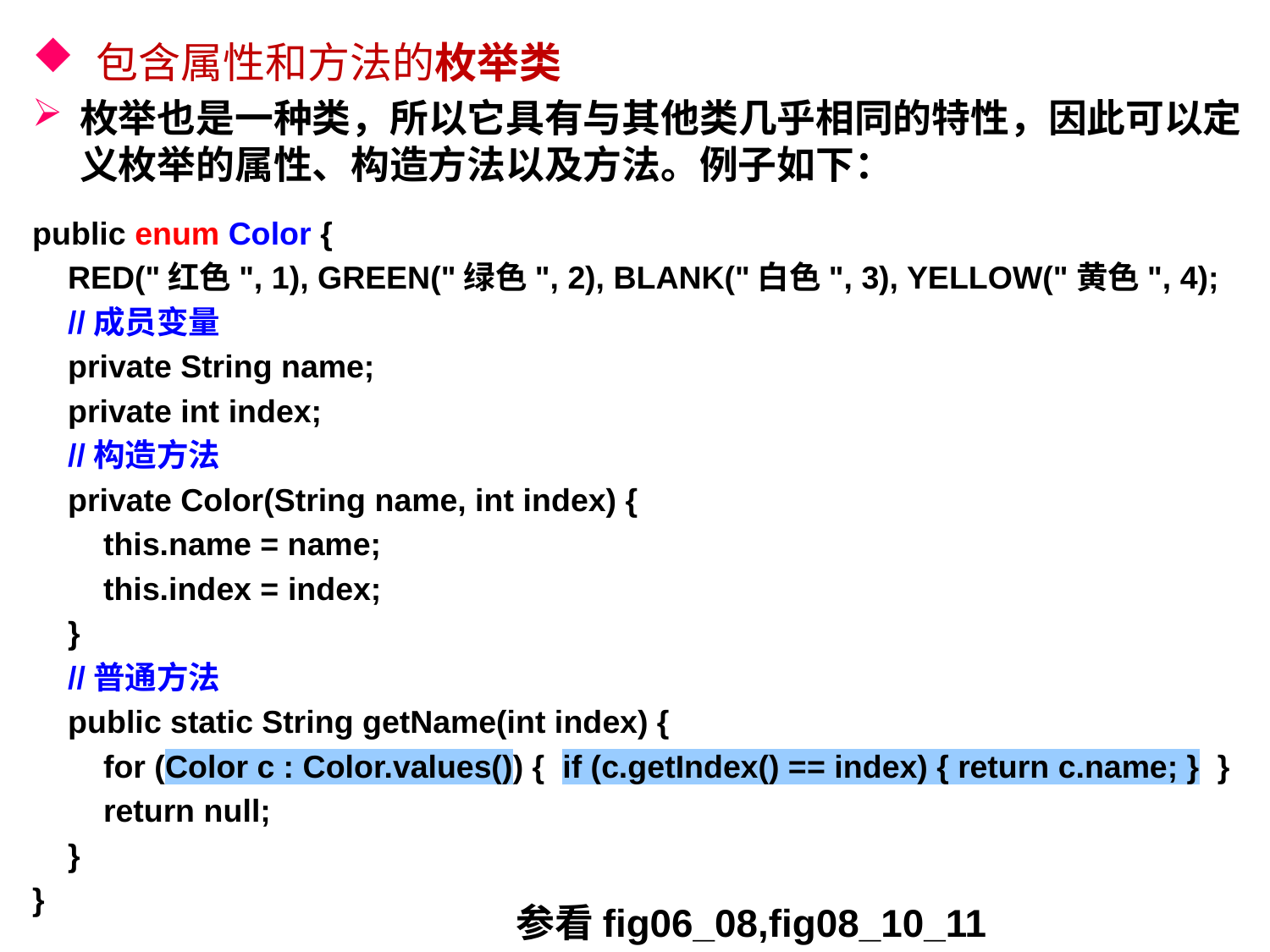

包含属性和方法的枚举类
枚举也是一种类，所以它具有与其他类几乎相同的特性，因此可以定义枚举的属性、构造方法以及方法。例子如下：

public enum Color {
    RED("红色", 1), GREEN("绿色", 2), BLANK("白色", 3), YELLOW("黄色", 4);
    //成员变量
    private String name;
    private int index;
    //构造方法
    private Color(String name, int index) {
        this.name = name;
        this.index = index;
    }
    //普通方法
    public static String getName(int index) {
        for (Color c : Color.values()) {  if (c.getIndex() == index) { return c.name; }  }
        return null;
    }
}
参看fig06_08,fig08_10_11